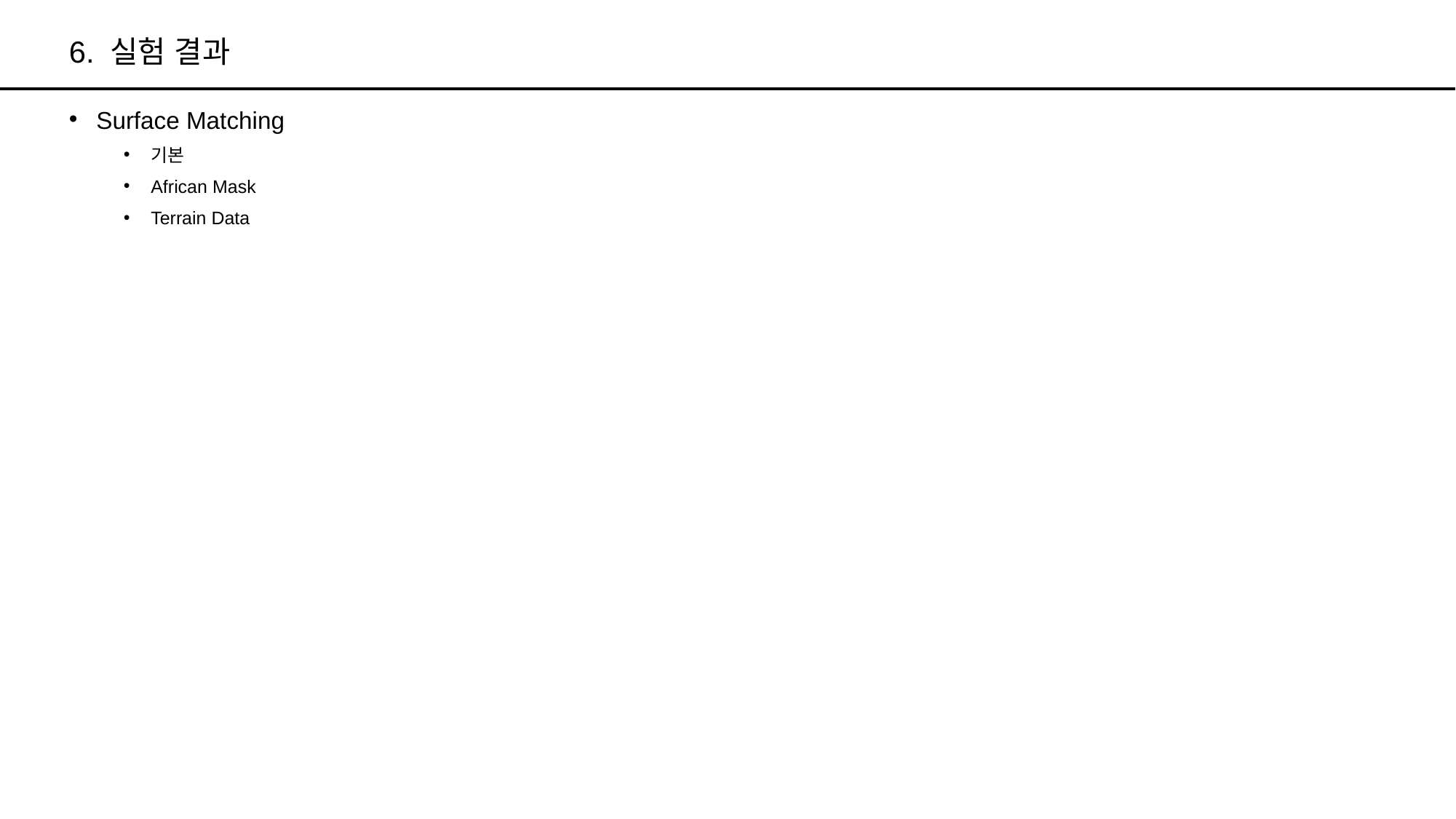

# 6. 실험 결과
Surface Matching
기본
African Mask
Terrain Data